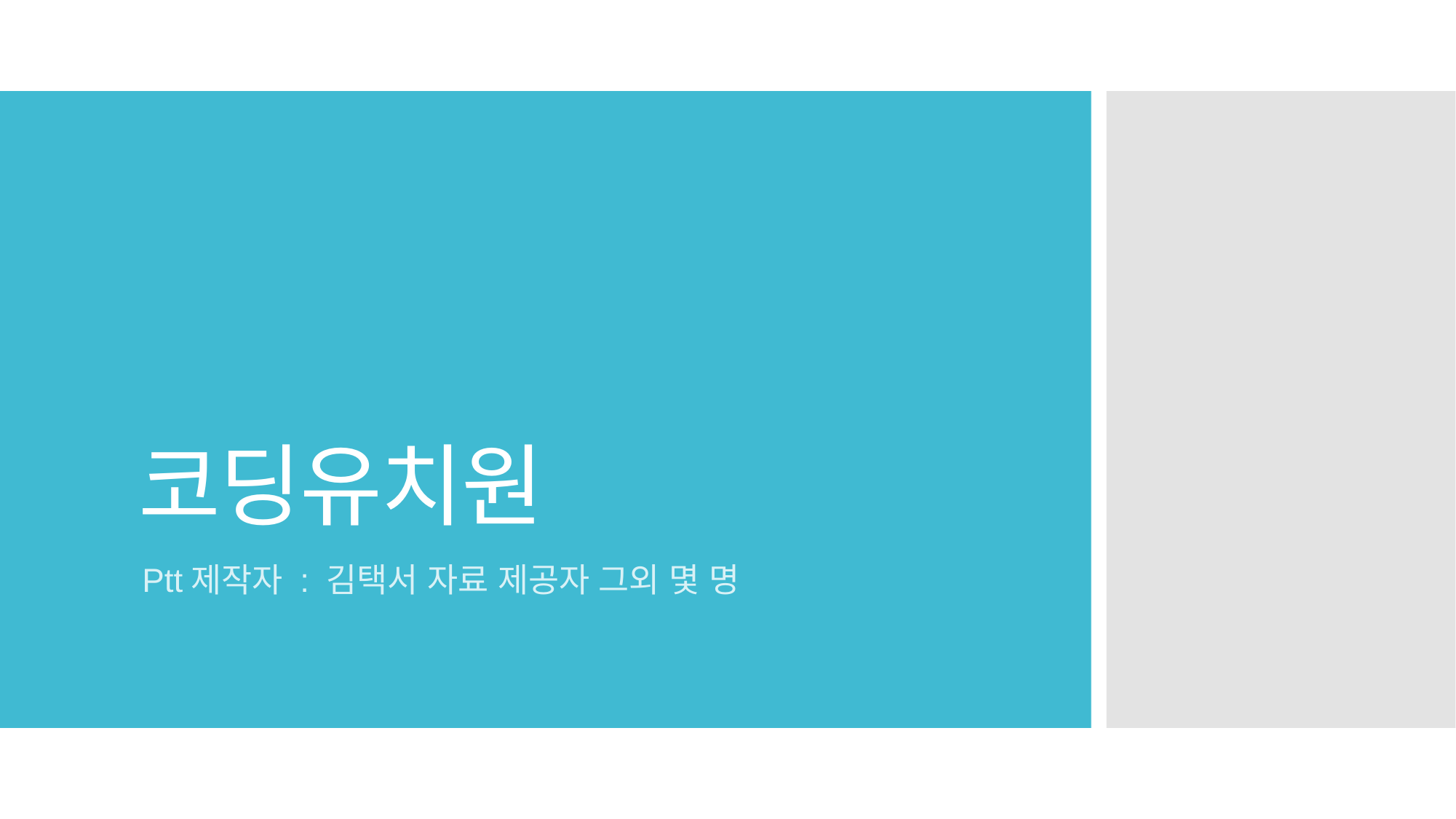

# 코딩유치원
Ptt제작자 : 김택서 자료 제공자 그외 몇 명